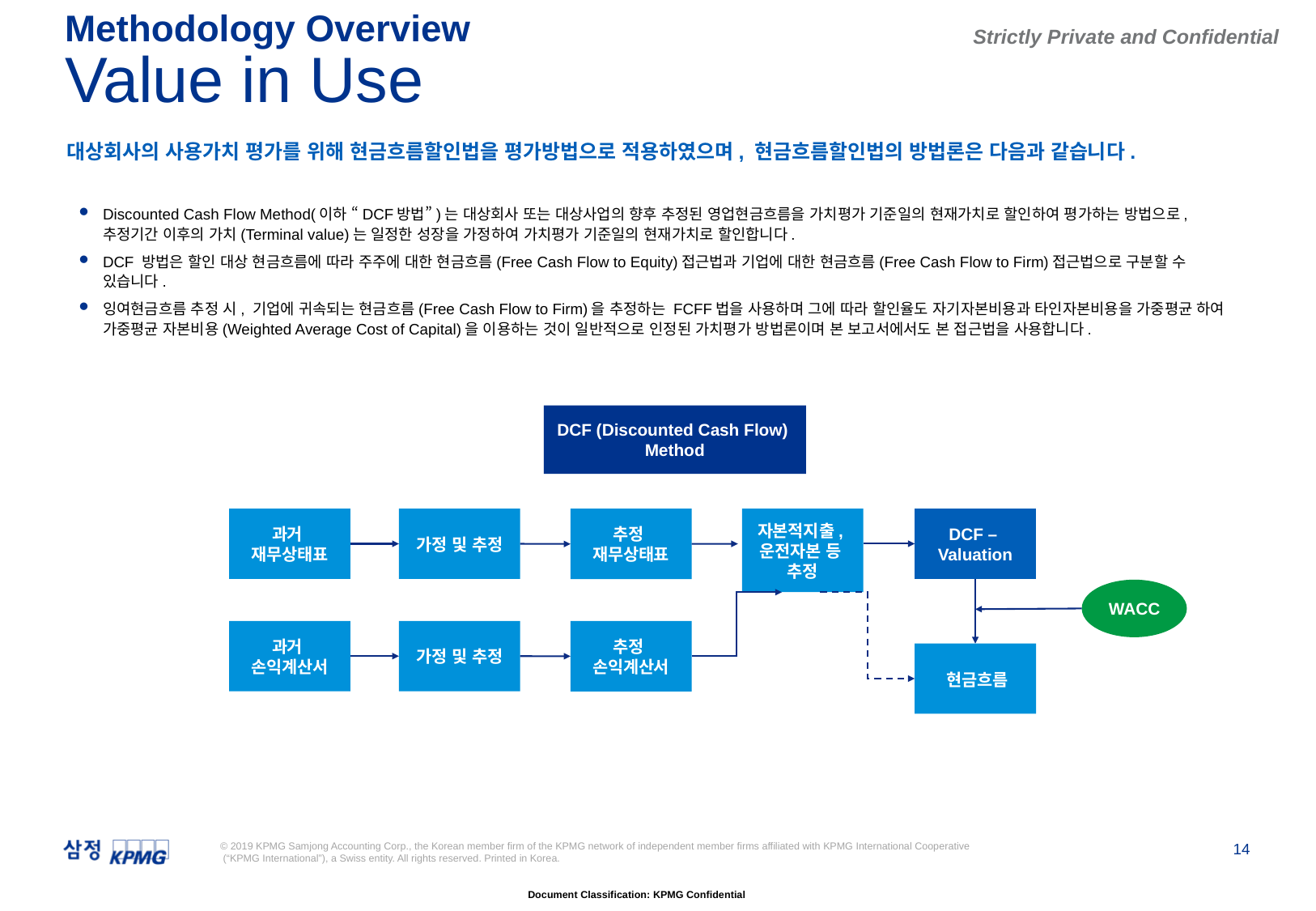

Methodology Overview
# Value in Use
대상회사의 사용가치 평가를 위해 현금흐름할인법을 평가방법으로 적용하였으며, 현금흐름할인법의 방법론은 다음과 같습니다.
Discounted Cash Flow Method(이하 “DCF방법”)는 대상회사 또는 대상사업의 향후 추정된 영업현금흐름을 가치평가 기준일의 현재가치로 할인하여 평가하는 방법으로, 추정기간 이후의 가치(Terminal value)는 일정한 성장을 가정하여 가치평가 기준일의 현재가치로 할인합니다.
DCF 방법은 할인 대상 현금흐름에 따라 주주에 대한 현금흐름(Free Cash Flow to Equity)접근법과 기업에 대한 현금흐름(Free Cash Flow to Firm)접근법으로 구분할 수 있습니다.
잉여현금흐름 추정 시, 기업에 귀속되는 현금흐름(Free Cash Flow to Firm)을 추정하는 FCFF법을 사용하며 그에 따라 할인율도 자기자본비용과 타인자본비용을 가중평균 하여 가중평균 자본비용(Weighted Average Cost of Capital)을 이용하는 것이 일반적으로 인정된 가치평가 방법론이며 본 보고서에서도 본 접근법을 사용합니다.

DCF (Discounted Cash Flow)
Method
과거
재무상태표
가정 및 추정
추정
재무상태표
자본적지출,
운전자본 등
추정
DCF –
Valuation
WACC
과거
손익계산서
가정 및 추정
추정
손익계산서
 현금흐름